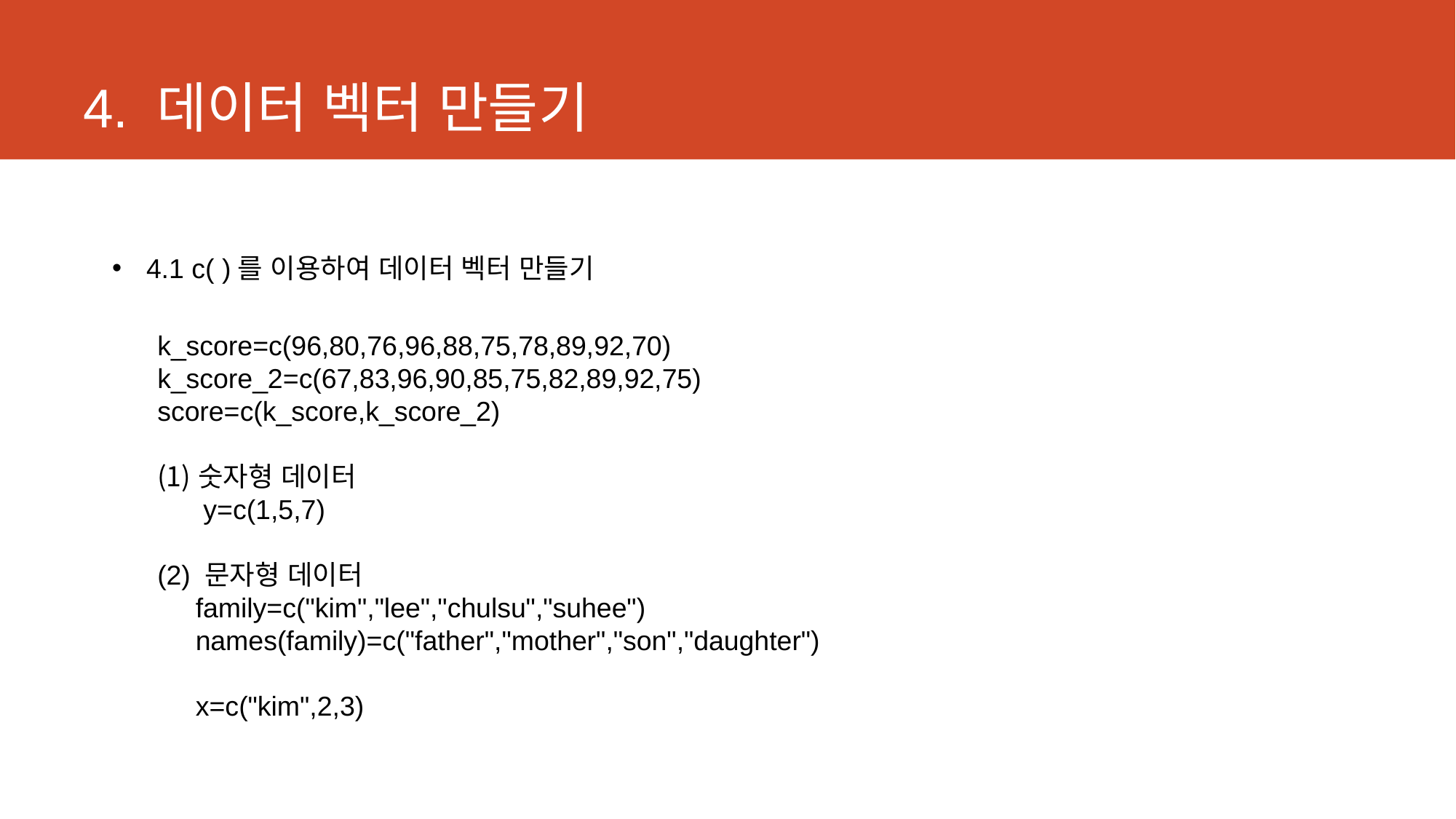

# 4. 데이터 벡터 만들기
4.1 c( )를 이용하여 데이터 벡터 만들기
k_score=c(96,80,76,96,88,75,78,89,92,70)
k_score_2=c(67,83,96,90,85,75,82,89,92,75)
score=c(k_score,k_score_2)

숫자형 데이터
      y=c(1,5,7)

(2) 문자형 데이터
     family=c("kim","lee","chulsu","suhee")
     names(family)=c("father","mother","son","daughter")

     x=c("kim",2,3)